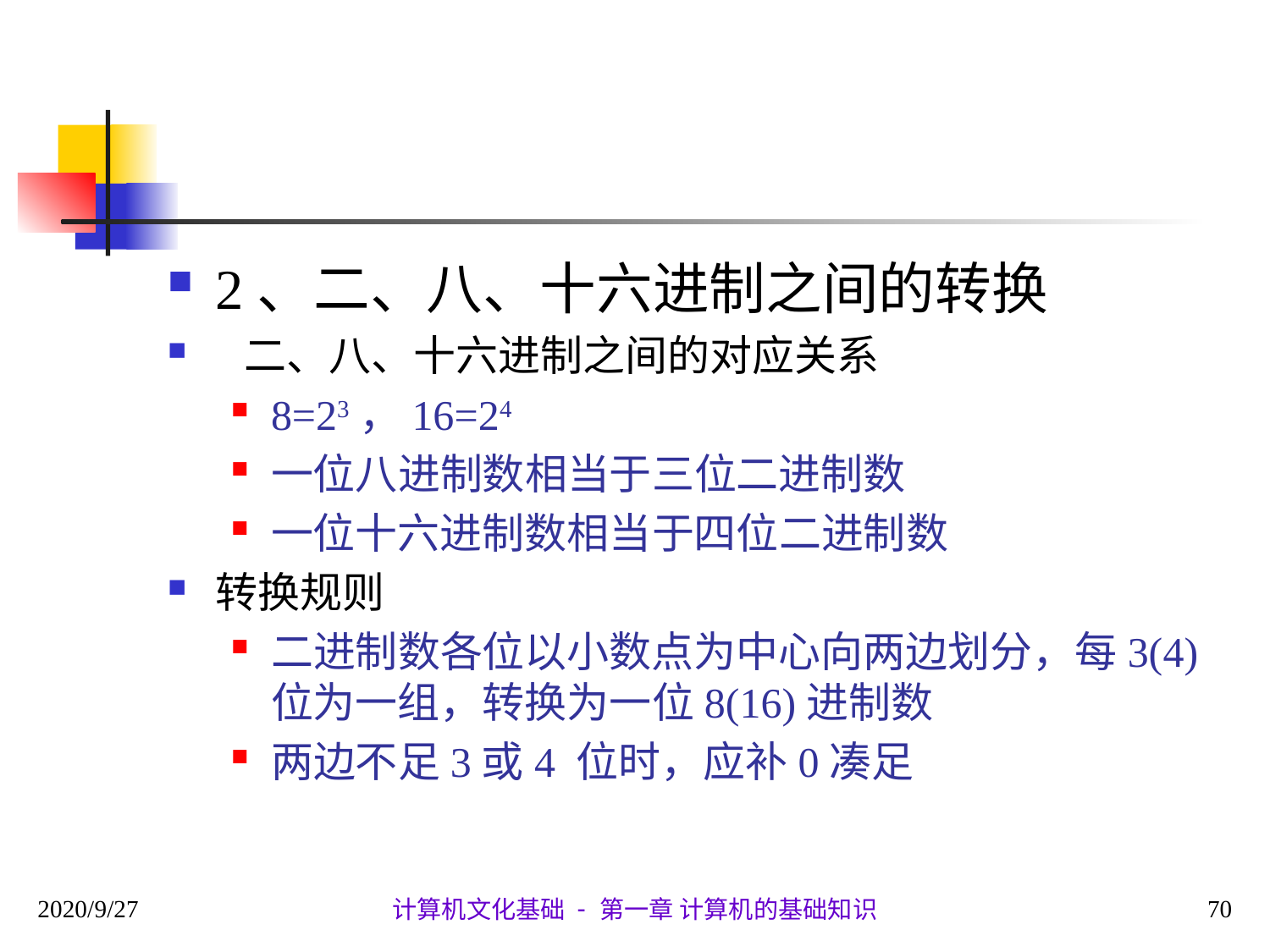

#
2、二、八、十六进制之间的转换
  二、八、十六进制之间的对应关系
8=23，16=24
一位八进制数相当于三位二进制数
一位十六进制数相当于四位二进制数
转换规则
二进制数各位以小数点为中心向两边划分，每3(4)位为一组，转换为一位8(16)进制数
两边不足3或4 位时，应补0凑足
2020/9/27
70
计算机文化基础 - 第一章 计算机的基础知识